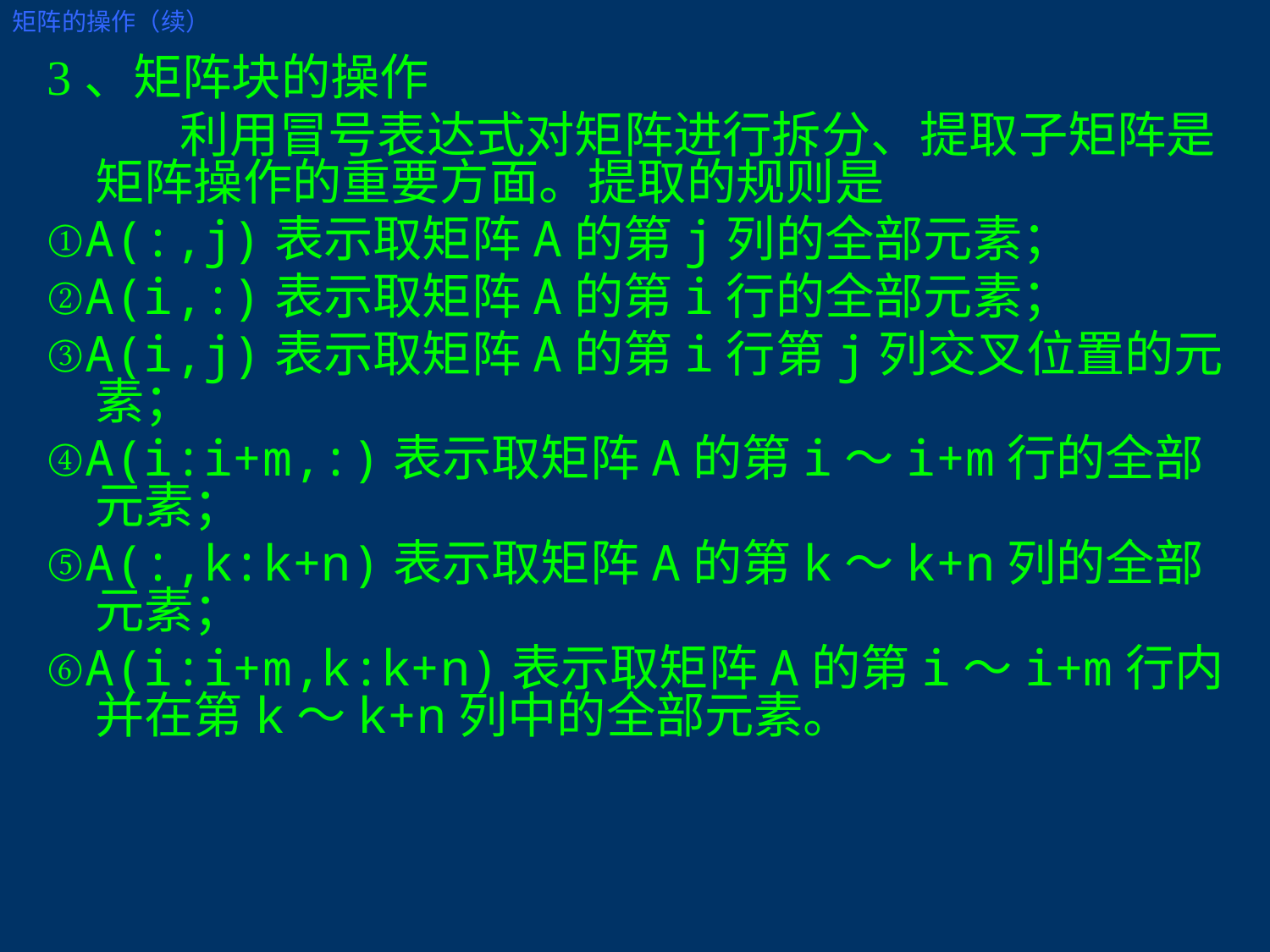

矩阵的操作（续）
3、矩阵块的操作
           利用冒号表达式对矩阵进行拆分、提取子矩阵是矩阵操作的重要方面。提取的规则是
①A(:,j)表示取矩阵A的第j列的全部元素；
②A(i,:)表示取矩阵A的第i行的全部元素；
③A(i,j)表示取矩阵A的第i行第j列交叉位置的元素；
④A(i:i+m,:)表示取矩阵A的第i～i+m行的全部元素；
⑤A(:,k:k+n)表示取矩阵A的第k～k+n列的全部元素；
⑥A(i:i+m,k:k+n)表示取矩阵A的第i～i+m行内并在第k～k+n列中的全部元素。